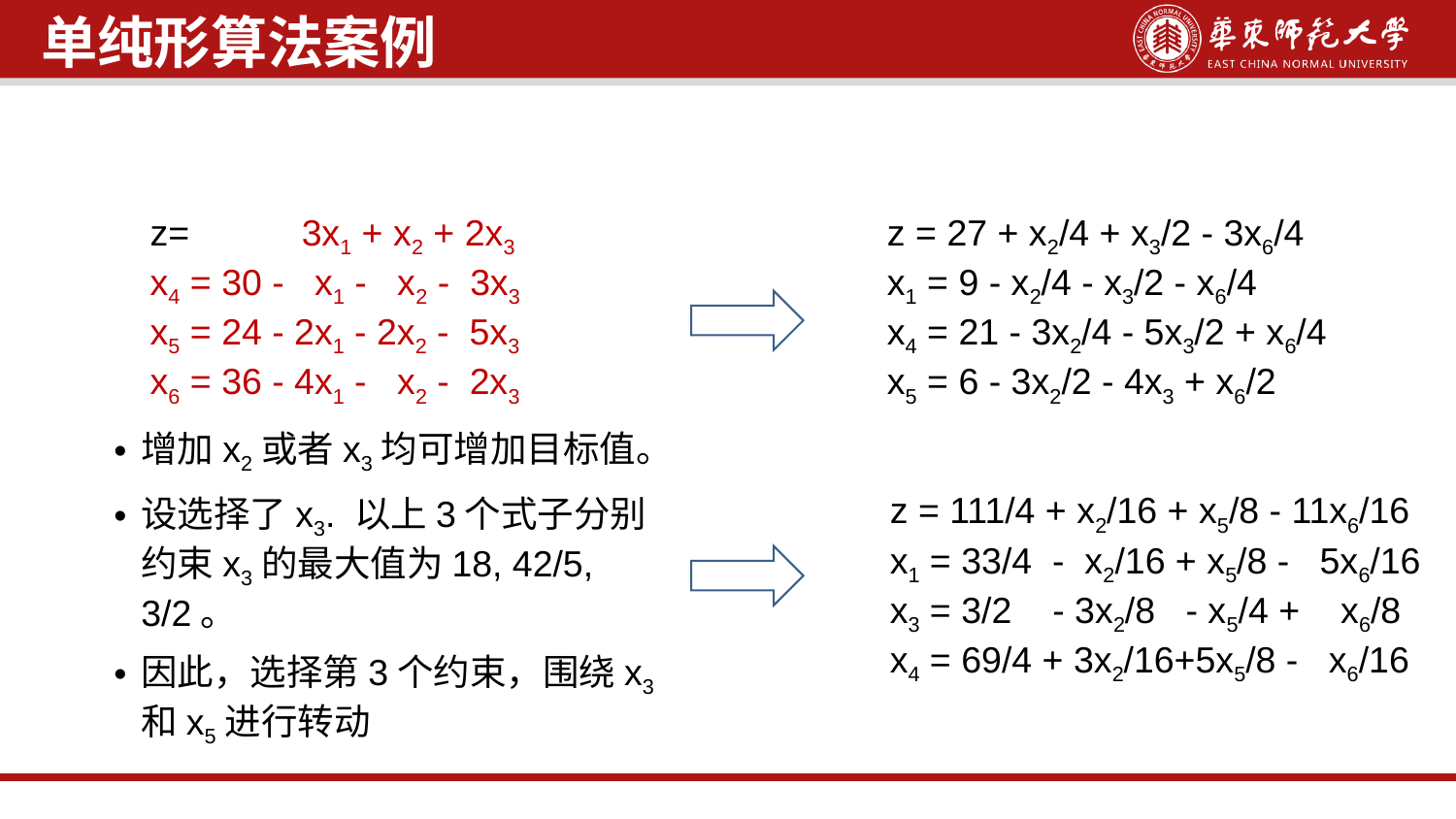

单纯形算法案例
z=           3x1 + x2 + 2x3
x4 = 30 -   x1 -   x2 -  3x3
x5 = 24 - 2x1 - 2x2 -  5x3
x6 = 36 - 4x1 -   x2 -  2x3
z = 27 + x2/4 + x3/2 - 3x6/4
x1 = 9 - x2/4 - x3/2 - x6/4
x4 = 21 - 3x2/4 - 5x3/2 + x6/4
x5 = 6 - 3x2/2 - 4x3 + x6/2

增加x2或者x3均可增加目标值。
设选择了x3. 以上3个式子分别约束x3的最大值为18, 42/5, 3/2。
因此，选择第3个约束，围绕x3和x5进行转动

z = 111/4 + x2/16 + x5/8 - 11x6/16
x1 = 33/4  -  x2/16 + x5/8 -   5x6/16
x3 = 3/2    - 3x2/8   - x5/4 +    x6/8
x4 = 69/4 + 3x2/16+5x5/8 -   x6/16